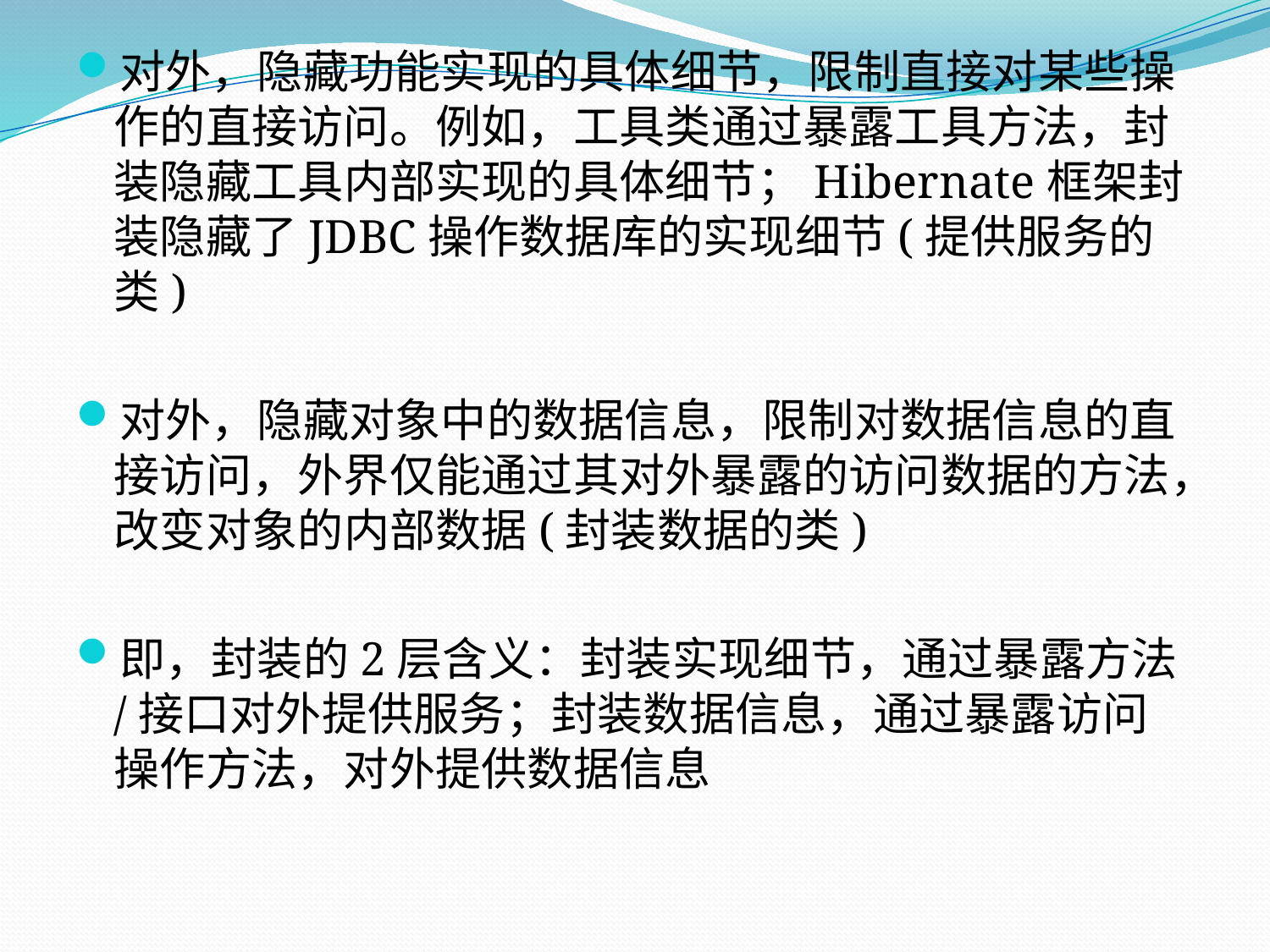

对外，隐藏功能实现的具体细节，限制直接对某些操作的直接访问。例如，工具类通过暴露工具方法，封装隐藏工具内部实现的具体细节；Hibernate框架封装隐藏了JDBC操作数据库的实现细节(提供服务的类)

对外，隐藏对象中的数据信息，限制对数据信息的直接访问，外界仅能通过其对外暴露的访问数据的方法，改变对象的内部数据(封装数据的类)

即，封装的2层含义：封装实现细节，通过暴露方法/接口对外提供服务；封装数据信息，通过暴露访问操作方法，对外提供数据信息

39